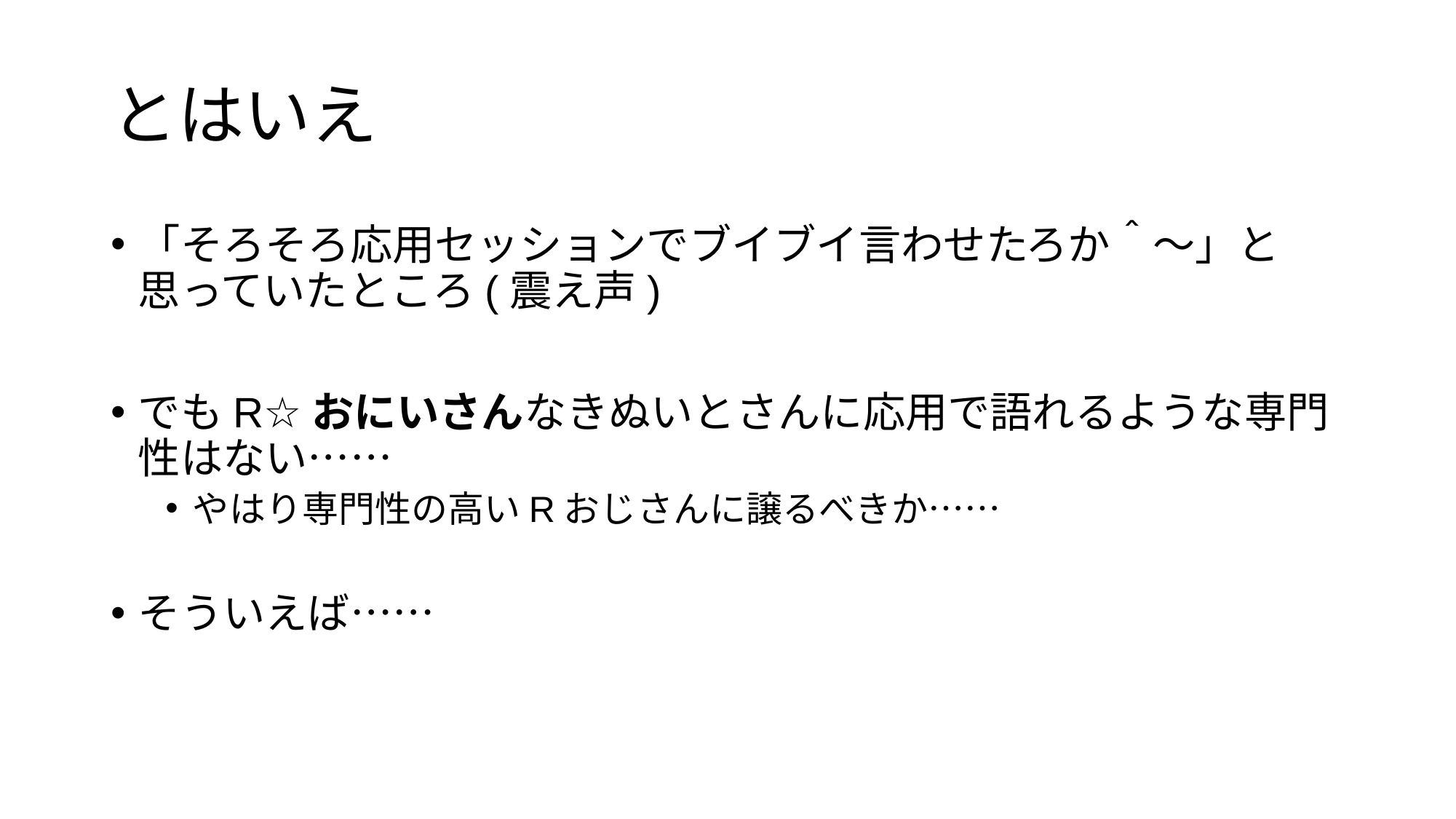

# とはいえ
「そろそろ応用セッションでブイブイ言わせたろか＾～」と思っていたところ(震え声)

でもR☆おにいさんなきぬいとさんに応用で語れるような専門性はない……
やはり専門性の高いRおじさんに譲るべきか……

そういえば……